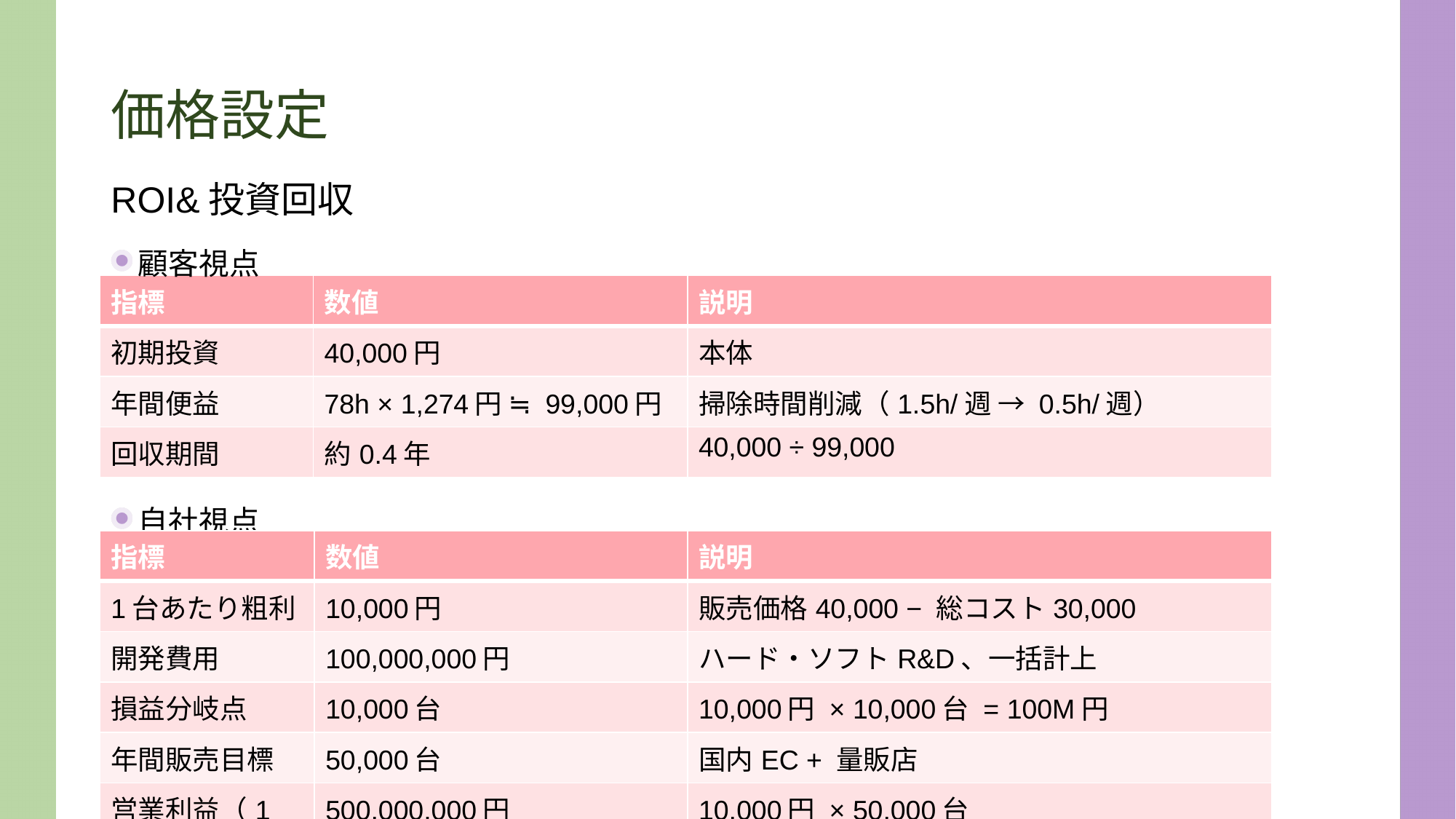

# 価格設定
ROI&投資回収
顧客視点
| 指標 | 数値 | 説明 |
| --- | --- | --- |
| 初期投資 | 40,000円 | 本体 |
| 年間便益 | 78h × 1,274円 ≒ 99,000円 | 掃除時間削減（1.5h/週 → 0.5h/週） |
| 回収期間 | 約0.4年 | 40,000 ÷ 99,000 |
自社視点
| 指標 | 数値 | 説明 |
| --- | --- | --- |
| 1台あたり粗利 | 10,000円 | 販売価格40,000 − 総コスト30,000 |
| 開発費用 | 100,000,000円 | ハード・ソフトR&D、一括計上 |
| 損益分岐点 | 10,000台 | 10,000円 × 10,000台 = 100M円 |
| 年間販売目標 | 50,000台 | 国内EC + 量販店 |
| 営業利益（1年） | 500,000,000円 | 10,000円 × 50,000台 |